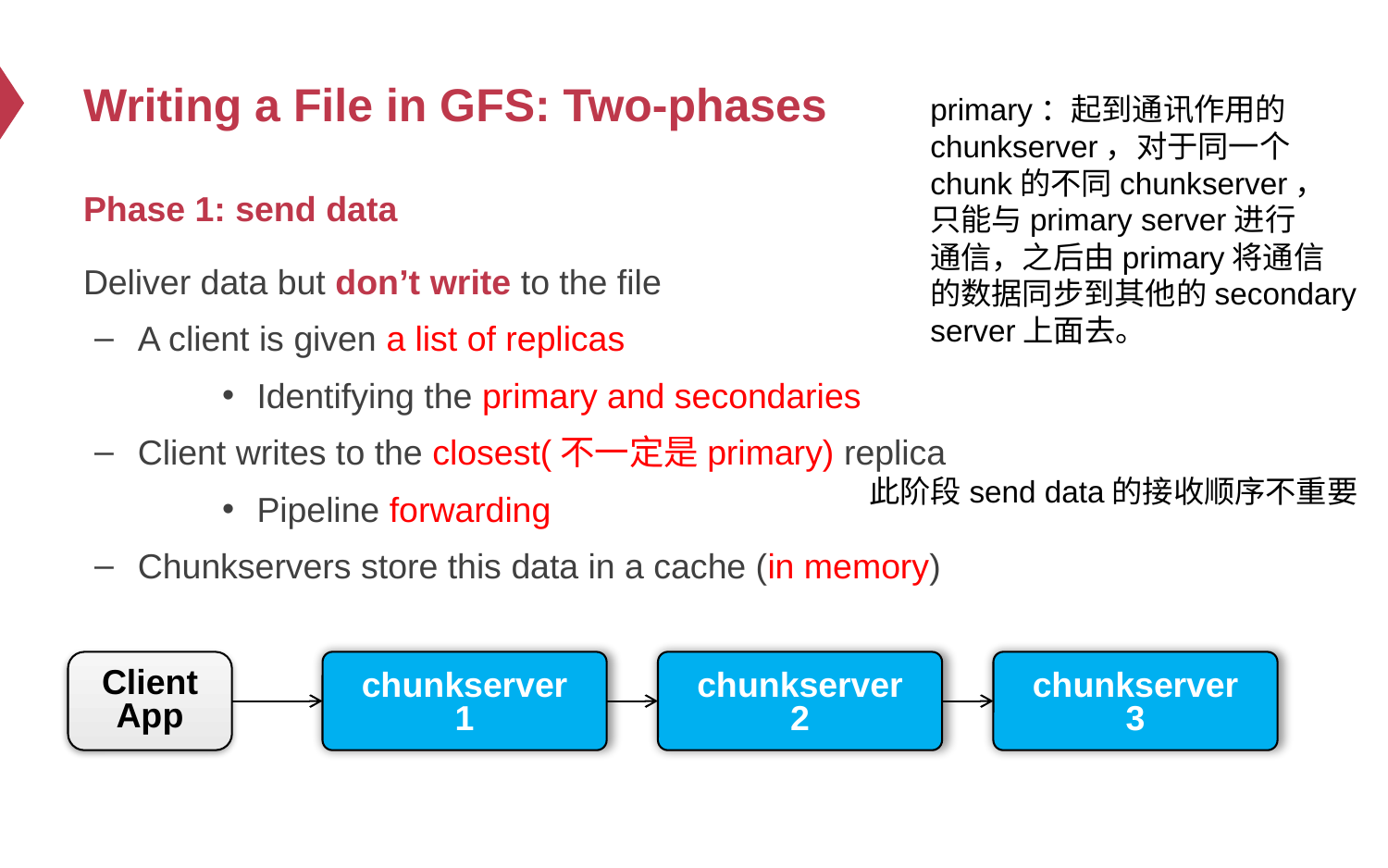

# Writing a File in GFS: Two-phases
primary：起到通讯作用的
chunkserver，对于同一个
chunk的不同chunkserver，
只能与primary server进行
通信，之后由primary将通信
的数据同步到其他的secondary
server上面去。
Phase 1: send data
Deliver data but don’t write to the file
A client is given a list of replicas
Identifying the primary and secondaries
Client writes to the closest(不一定是primary) replica
Pipeline forwarding
Chunkservers store this data in a cache (in memory)

此阶段send data的接收顺序不重要
Client
App
chunkserver
1
chunkserver
2
chunkserver
3
53